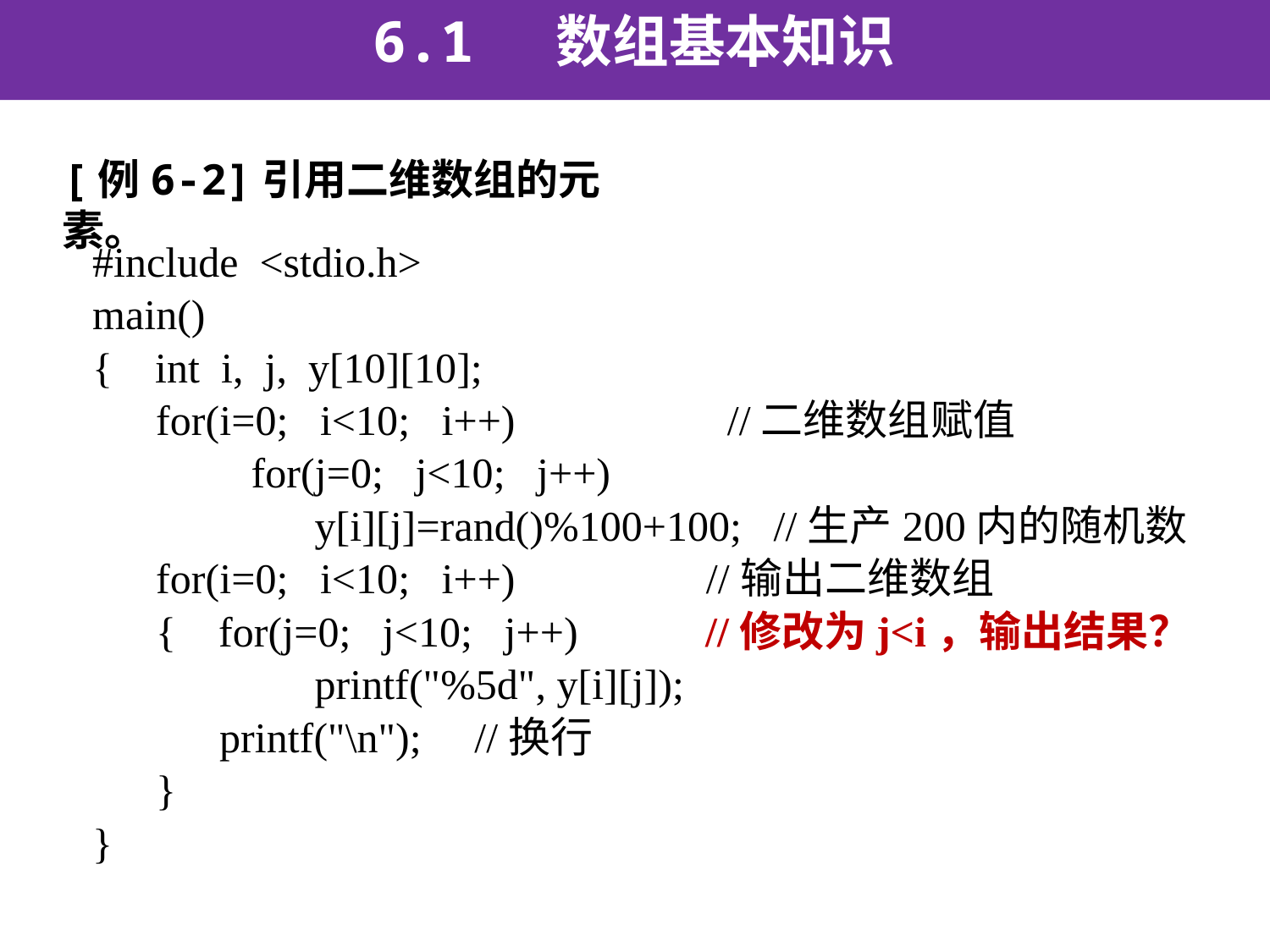

6.1  数组基本知识
[例6-2]引用二维数组的元素。
#include  <stdio.h>
main()
{    int  i,  j,  y[10][10];
      for(i=0;   i<10;   i++)                    //二维数组赋值
	   for(j=0;   j<10;   j++)
	         y[i][j]=rand()%100+100;   //生产200内的随机数
      for(i=0;   i<10;   i++)                  //输出二维数组
      {    for(j=0;   j<10;   j++)            //修改为j<i，输出结果？
	         printf("%5d", y[i][j]);
            printf("\n");     //换行
      }
}